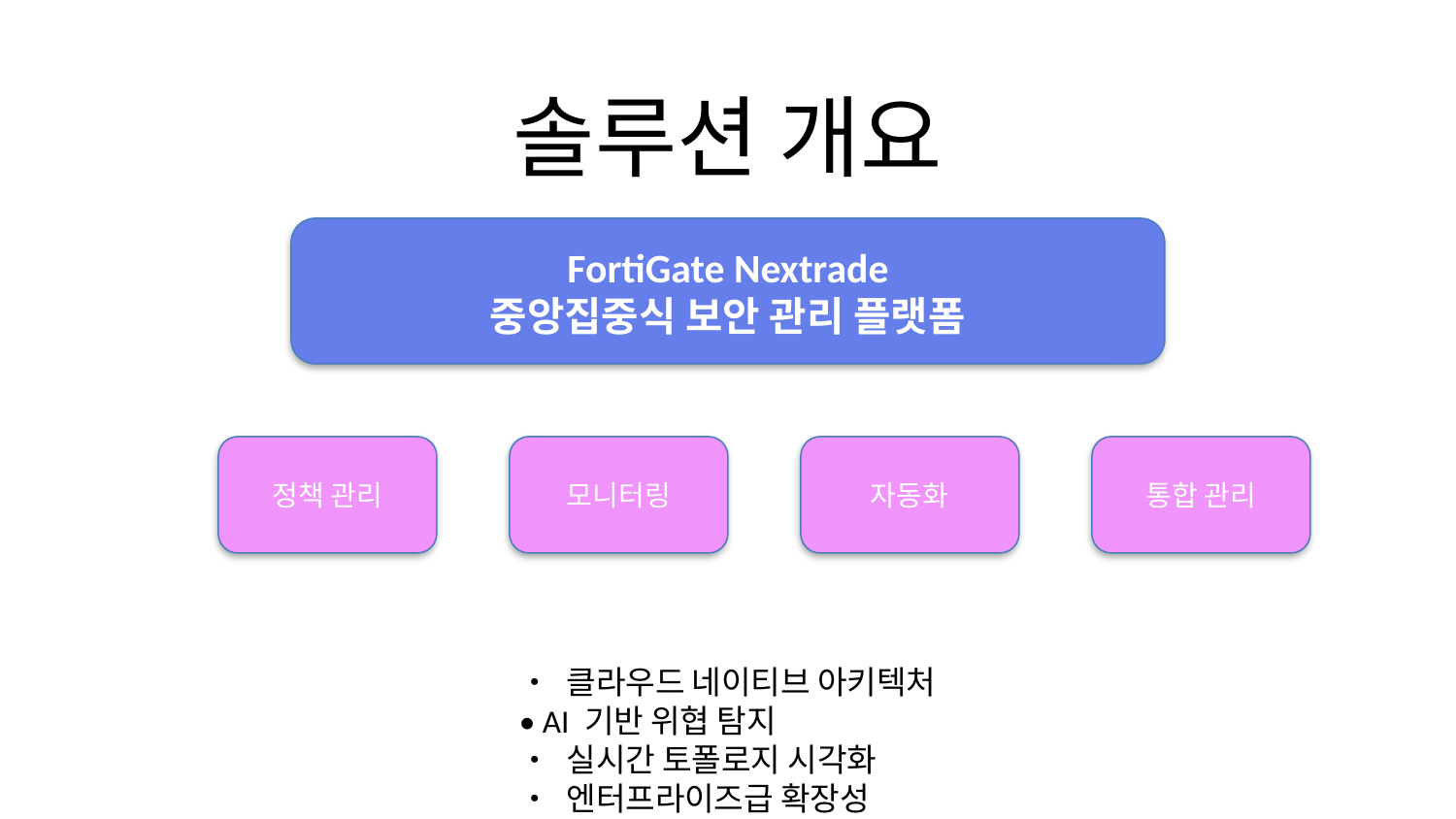

# 솔루션 개요
FortiGate Nextrade
중앙집중식 보안 관리 플랫폼
정책 관리
모니터링
자동화
통합 관리
• 클라우드 네이티브 아키텍처
• AI 기반 위협 탐지
• 실시간 토폴로지 시각화
• 엔터프라이즈급 확장성